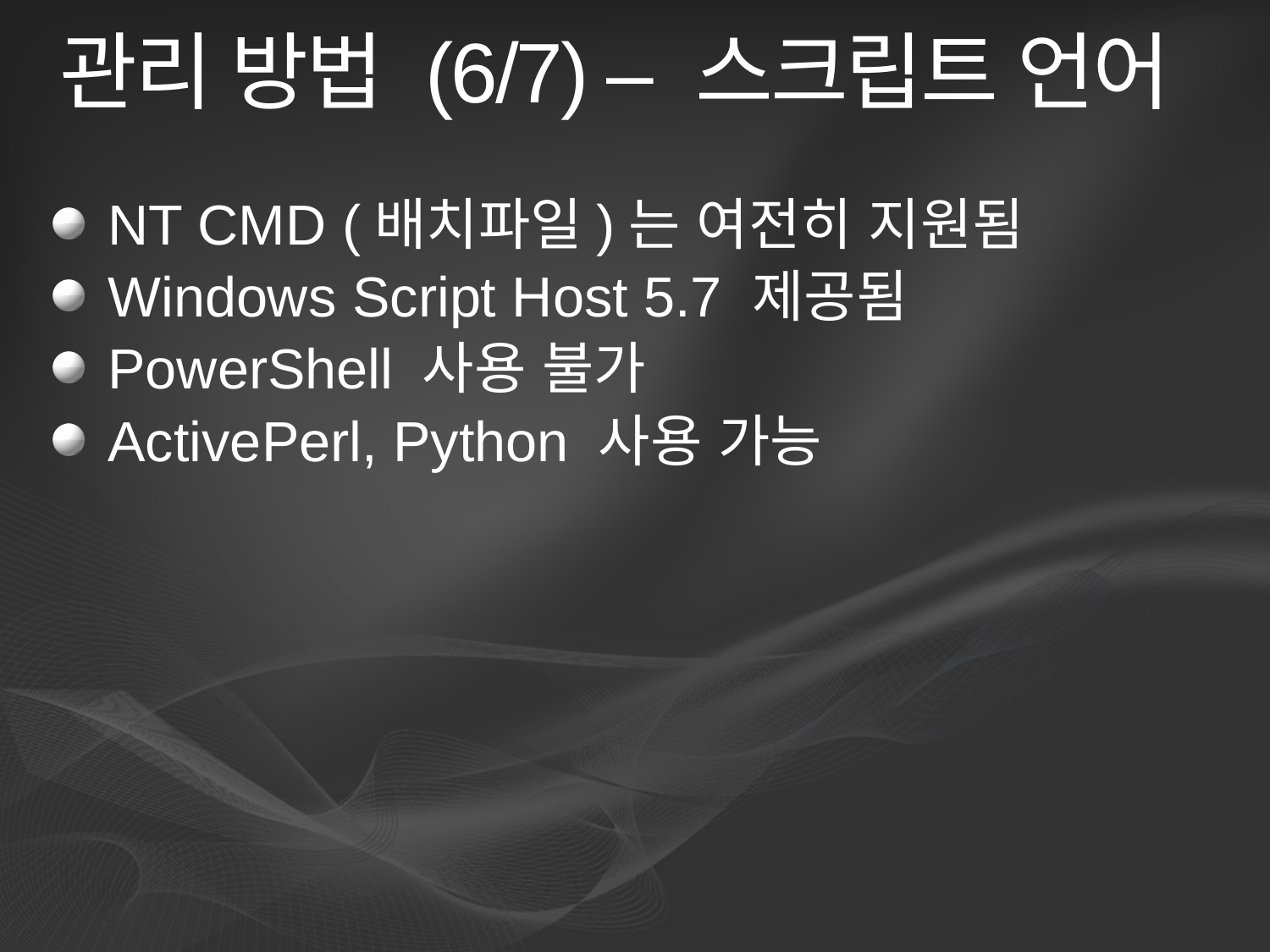

# 관리 방법 (6/7) – 스크립트 언어
NT CMD (배치파일)는 여전히 지원됨
Windows Script Host 5.7 제공됨
PowerShell 사용 불가
ActivePerl, Python 사용 가능